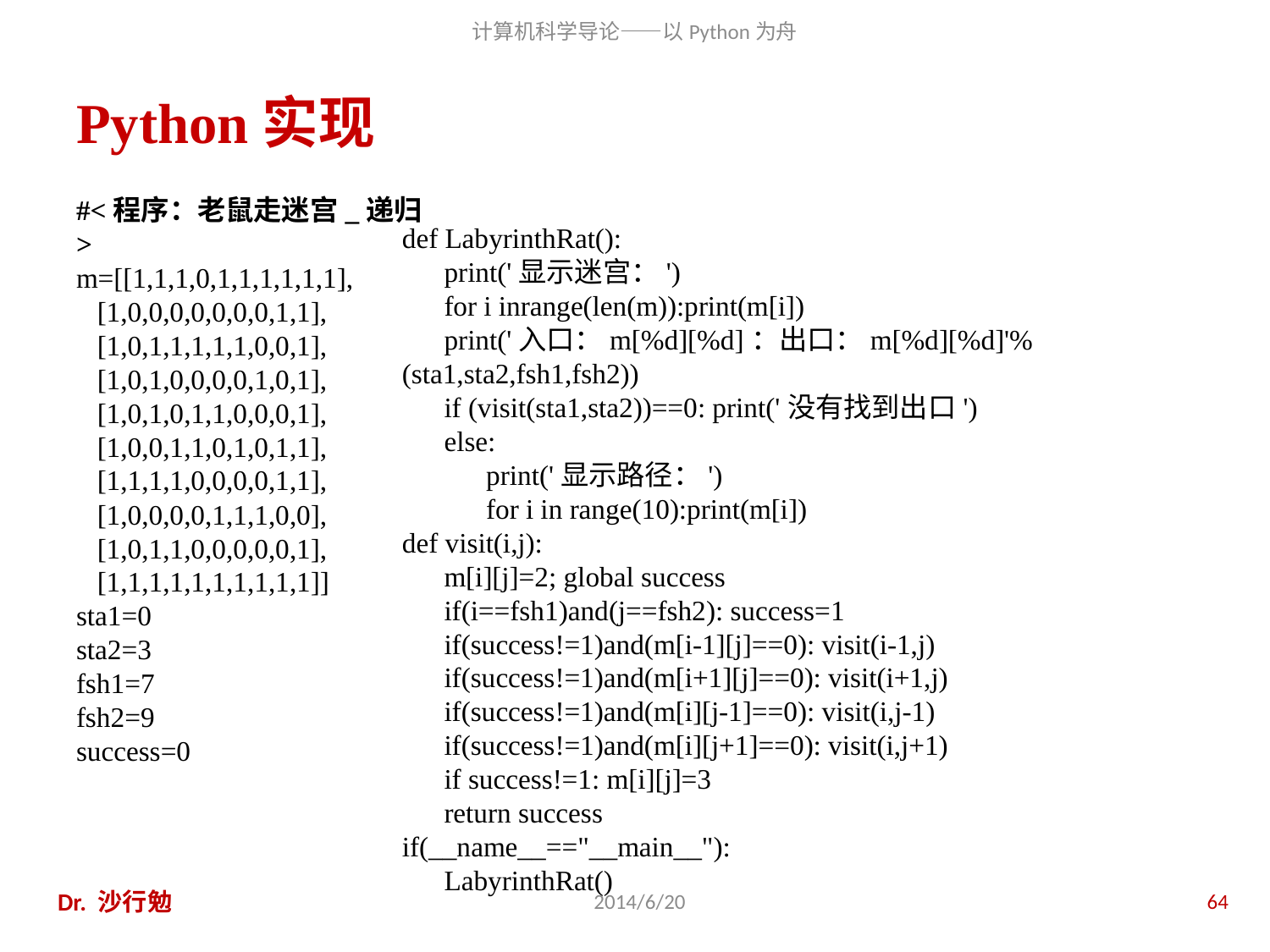

# Python实现
#<程序：老鼠走迷宫_递归>
m=[[1,1,1,0,1,1,1,1,1,1],
   [1,0,0,0,0,0,0,0,1,1],
   [1,0,1,1,1,1,1,0,0,1],
   [1,0,1,0,0,0,0,1,0,1],
   [1,0,1,0,1,1,0,0,0,1],
   [1,0,0,1,1,0,1,0,1,1],
   [1,1,1,1,0,0,0,0,1,1],
   [1,0,0,0,0,1,1,1,0,0],
   [1,0,1,1,0,0,0,0,0,1],
   [1,1,1,1,1,1,1,1,1,1]]
sta1=0
sta2=3
fsh1=7
fsh2=9
success=0

def LabyrinthRat():
      print('显示迷宫：')
      for i inrange(len(m)):print(m[i])
      print('入口：m[%d][%d]：出口：m[%d][%d]'%(sta1,sta2,fsh1,fsh2))
      if (visit(sta1,sta2))==0: print('没有找到出口')
      else:
            print('显示路径：')
            for i in range(10):print(m[i])
def visit(i,j):
      m[i][j]=2; global success
      if(i==fsh1)and(j==fsh2): success=1
      if(success!=1)and(m[i-1][j]==0): visit(i-1,j)
      if(success!=1)and(m[i+1][j]==0): visit(i+1,j)
      if(success!=1)and(m[i][j-1]==0): visit(i,j-1)
      if(success!=1)and(m[i][j+1]==0): visit(i,j+1)
      if success!=1: m[i][j]=3
      return success
if(__name__=="__main__"):
      LabyrinthRat()
Dr. 沙行勉
2014/6/20
64